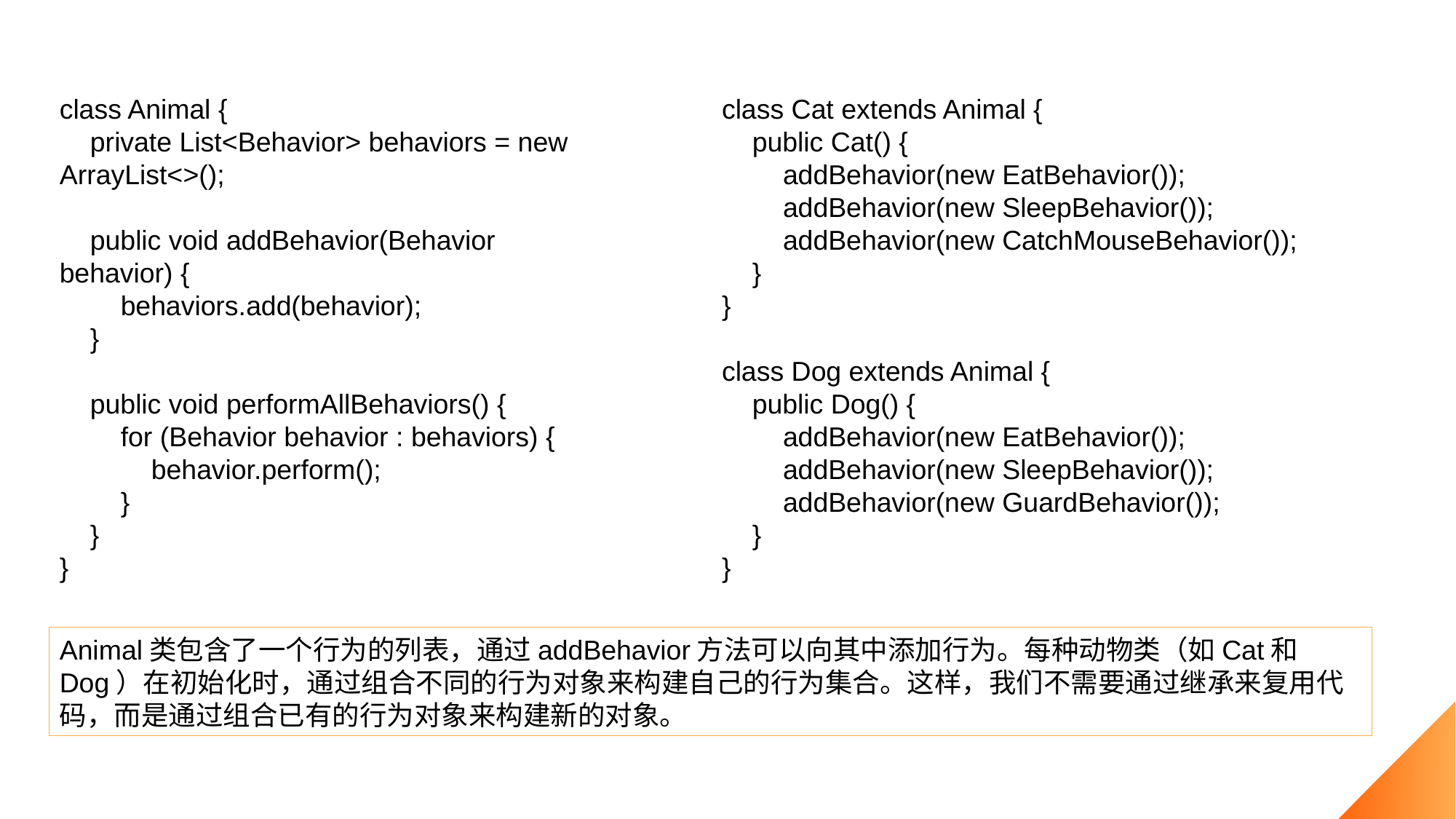

class Animal {
    private List<Behavior> behaviors = new ArrayList<>();

    public void addBehavior(Behavior behavior) {
        behaviors.add(behavior);
    }

    public void performAllBehaviors() {
        for (Behavior behavior : behaviors) {
            behavior.perform();
        }
    }
}
class Cat extends Animal {
    public Cat() {
        addBehavior(new EatBehavior());
        addBehavior(new SleepBehavior());
        addBehavior(new CatchMouseBehavior());
    }
}

class Dog extends Animal {
    public Dog() {
        addBehavior(new EatBehavior());
        addBehavior(new SleepBehavior());
        addBehavior(new GuardBehavior());
    }
}
Animal类包含了一个行为的列表，通过addBehavior方法可以向其中添加行为。每种动物类（如Cat和Dog）在初始化时，通过组合不同的行为对象来构建自己的行为集合。这样，我们不需要通过继承来复用代码，而是通过组合已有的行为对象来构建新的对象。